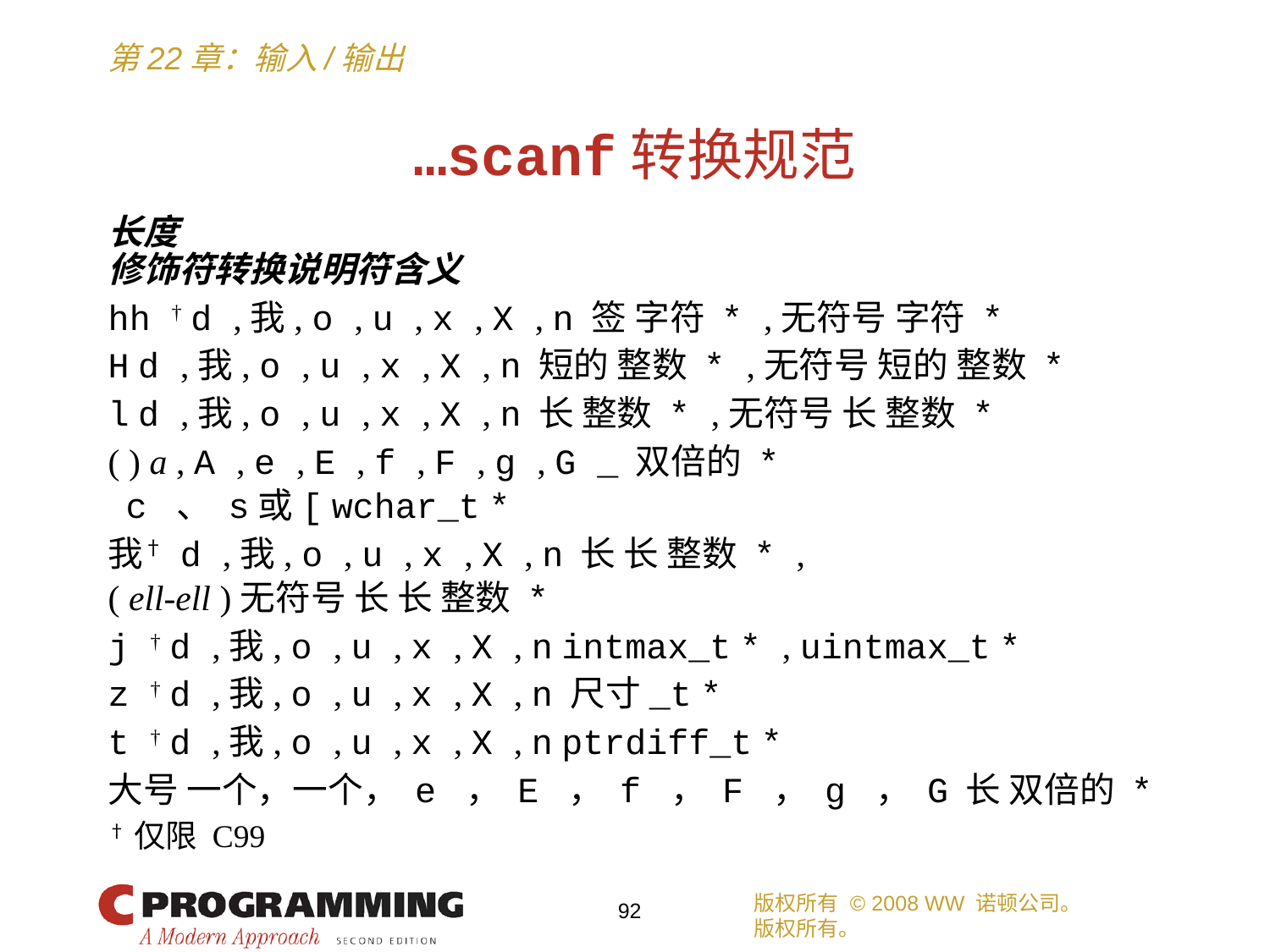

# …scanf转换规范
长度
修饰符转换说明符含义
hh † d ,我, o , u , x , X , n 签 字符 * ,无符号 字符 *
H d ,我, o , u , x , X , n 短的 整数 * ,无符号 短的 整数 *
l d ,我, o , u , x , X , n 长 整数 * ,无符号 长 整数 *
( ) a , A , e , E , f , F , g , G _ 双倍的 *
  c 、 s或[ wchar_t *
我† d ,我, o , u , x , X , n 长 长 整数 * ,
( ell-ell )无符号 长 长 整数 *
j † d ,我, o , u , x , X , n intmax_t * , uintmax_t *
z † d ,我, o , u , x , X , n 尺寸_t *
t † d ,我, o , u , x , X , n ptrdiff_t *
大号 一个，一个， e ， E ， f ， F ， g ， G 长 双倍的 *
†仅限 C99
版权所有 © 2008 WW 诺顿公司。
版权所有。
92